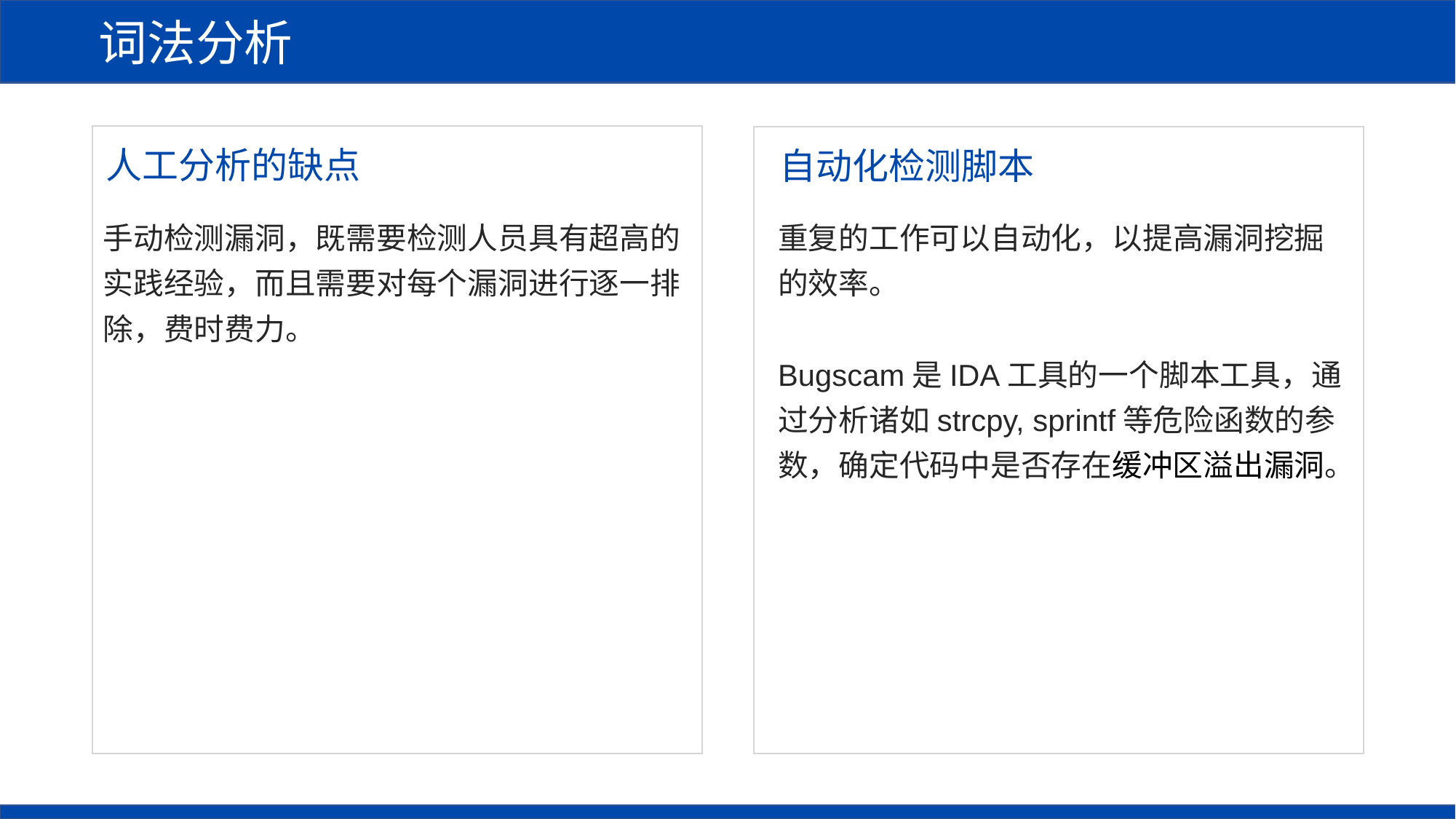

词法分析

人工分析的缺点
自动化检测脚本
手动检测漏洞，既需要检测人员具有超高的实践经验，而且需要对每个漏洞进行逐一排除，费时费力。

重复的工作可以自动化，以提高漏洞挖掘的效率。

Bugscam是IDA工具的一个脚本工具，通过分析诸如strcpy, sprintf等危险函数的参数，确定代码中是否存在缓冲区溢出漏洞。